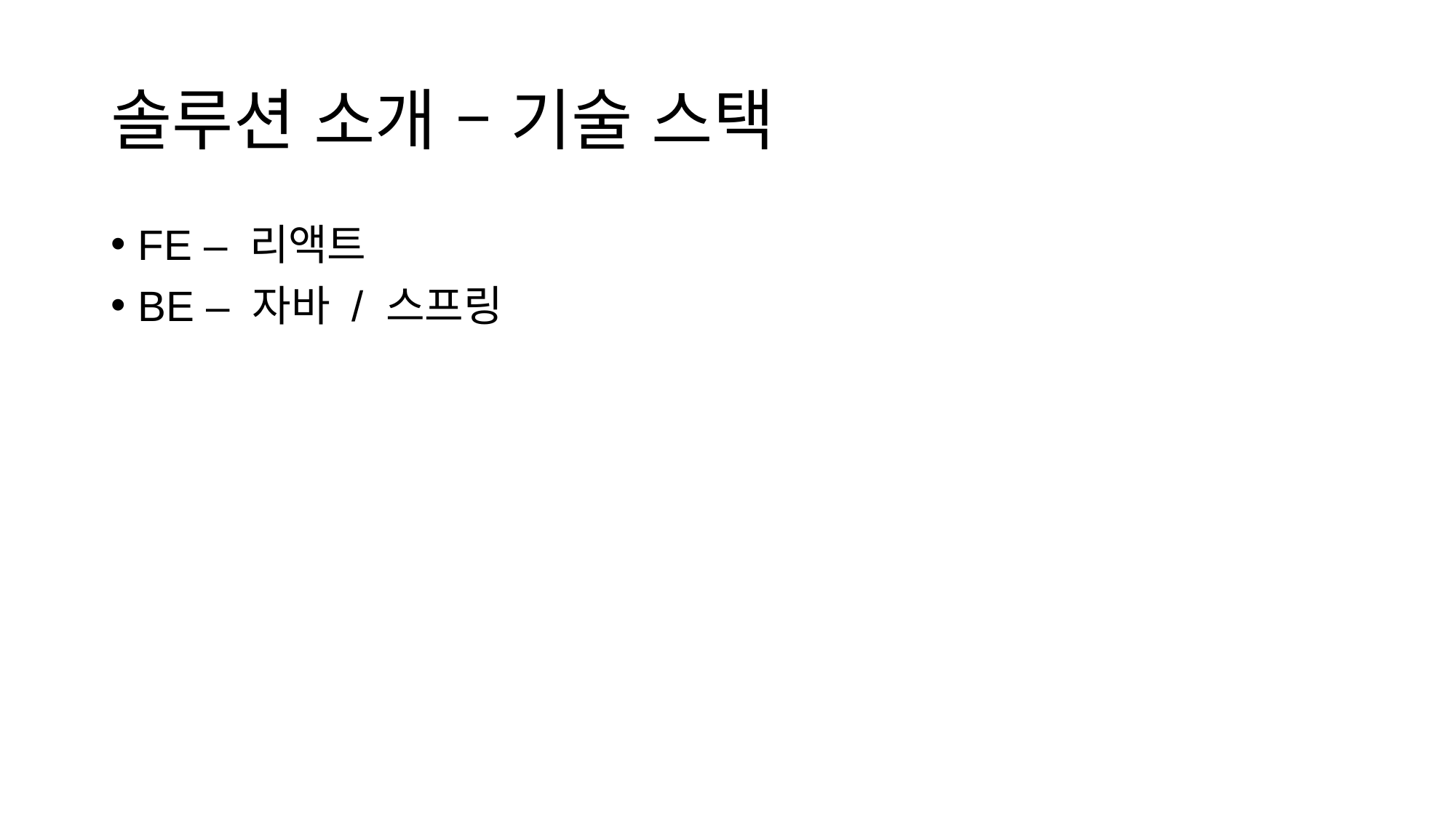

# 솔루션 소개 – 기술 스택
FE – 리액트
BE – 자바 / 스프링